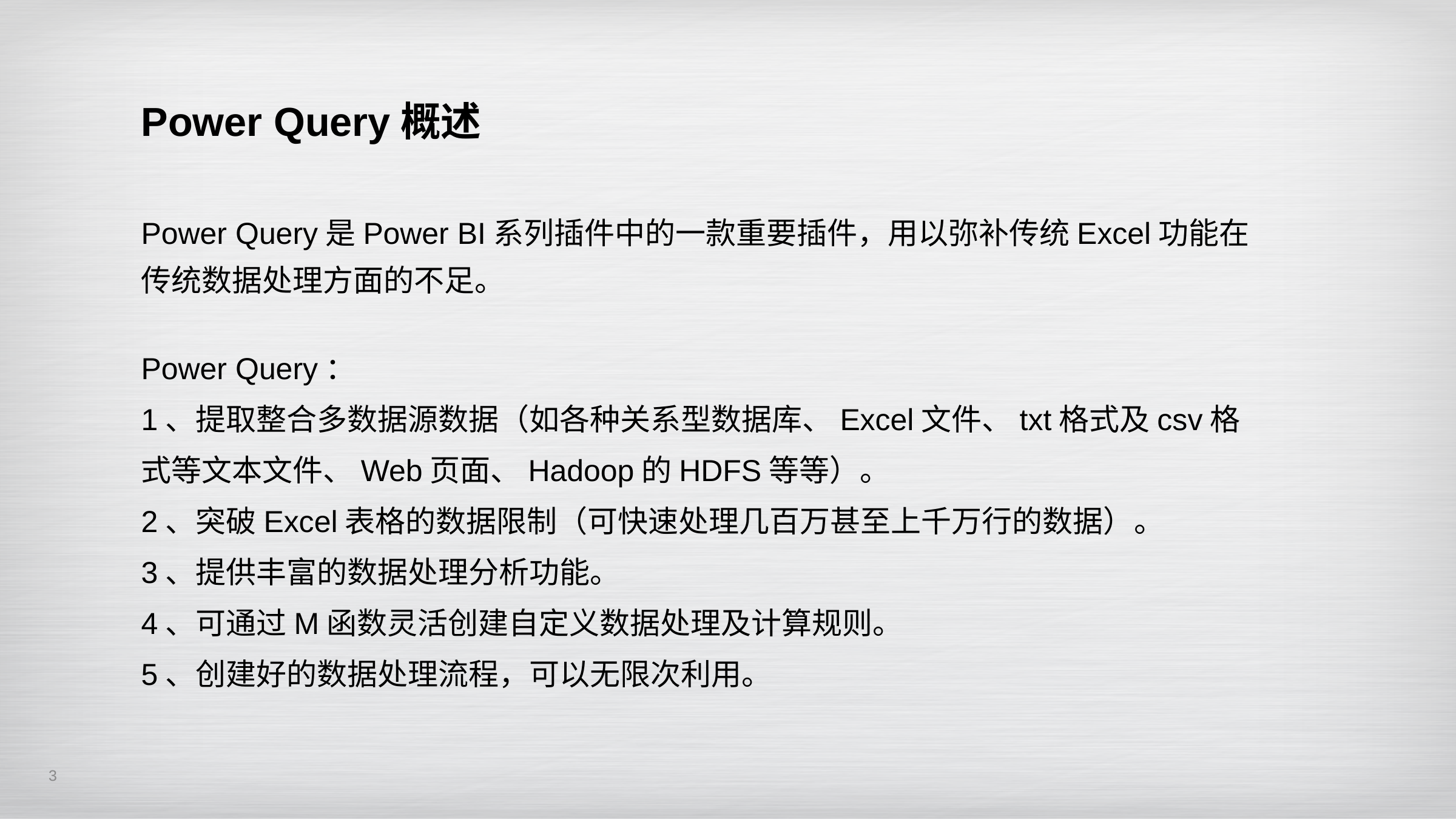

Power Query概述
Power Query是Power BI系列插件中的一款重要插件，用以弥补传统Excel功能在传统数据处理方面的不足。
Power Query：
1、提取整合多数据源数据（如各种关系型数据库、Excel文件、txt格式及csv格式等文本文件、Web页面、Hadoop的HDFS等等）。
2、突破Excel表格的数据限制（可快速处理几百万甚至上千万行的数据）。
3、提供丰富的数据处理分析功能。
4、可通过M函数灵活创建自定义数据处理及计算规则。
5、创建好的数据处理流程，可以无限次利用。